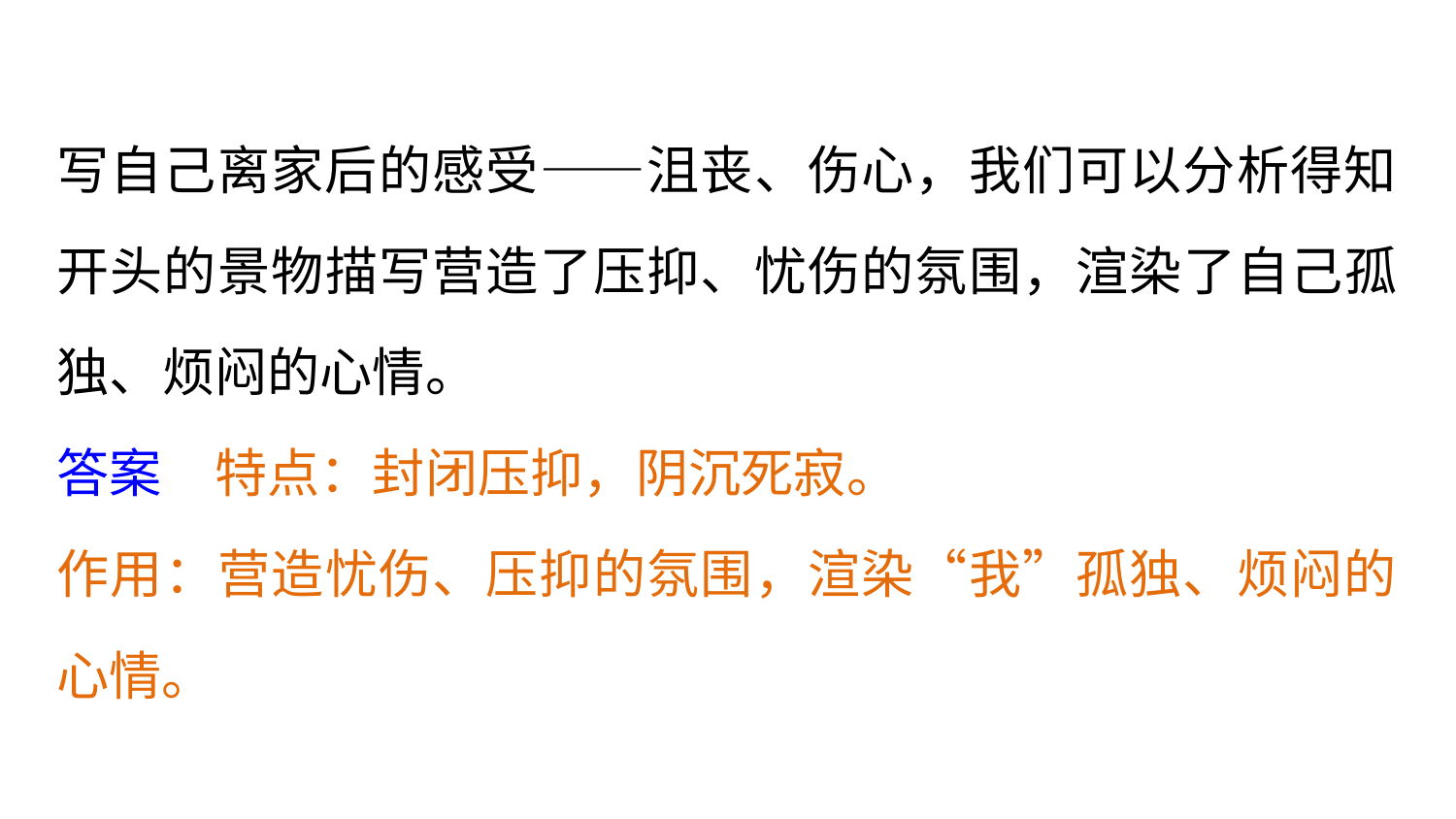

写自己离家后的感受——沮丧、伤心，我们可以分析得知开头的景物描写营造了压抑、忧伤的氛围，渲染了自己孤独、烦闷的心情。
答案　特点：封闭压抑，阴沉死寂。
作用：营造忧伤、压抑的氛围，渲染“我”孤独、烦闷的心情。